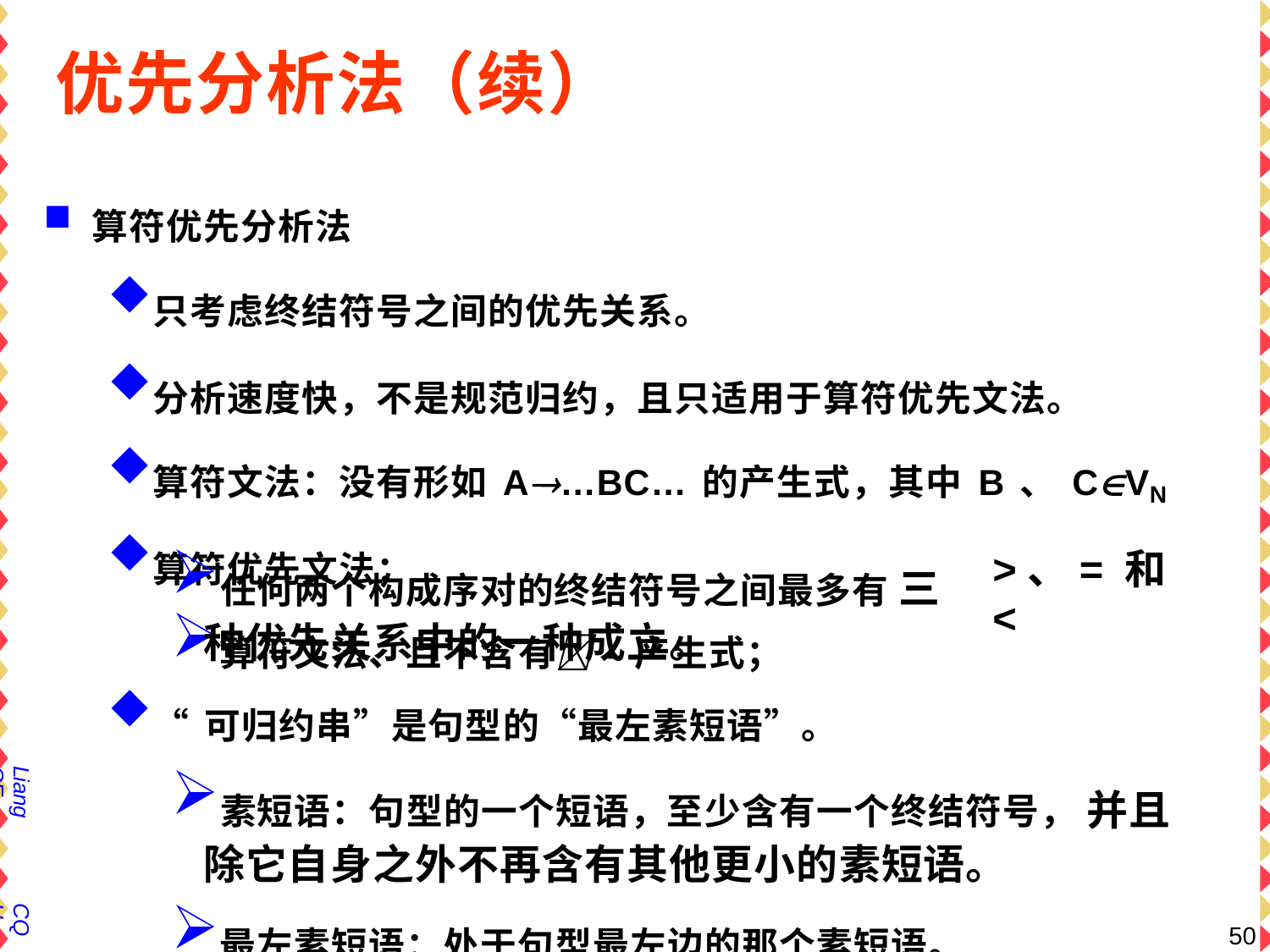

# 优先分析法（续）
算符优先分析法
只考虑终结符号之间的优先关系。
分析速度快，不是规范归约，且只适用于算符优先文法。
算符文法：没有形如A→…BC…的产生式，其中B、C∈VN
算符优先文法：
算符文法、且不含有ε-产生式；
>、= 和 <
任何两个构成序对的终结符号之间最多有 三种优先关系中的一种成立。
“可归约串”是句型的“最左素短语”。
素短语：句型的一个短语，至少含有一个终结符号， 并且除它自身之外不再含有其他更小的素短语。
最左素短语：处于句型最左边的那个素短语。
Liang GE
CQU
50